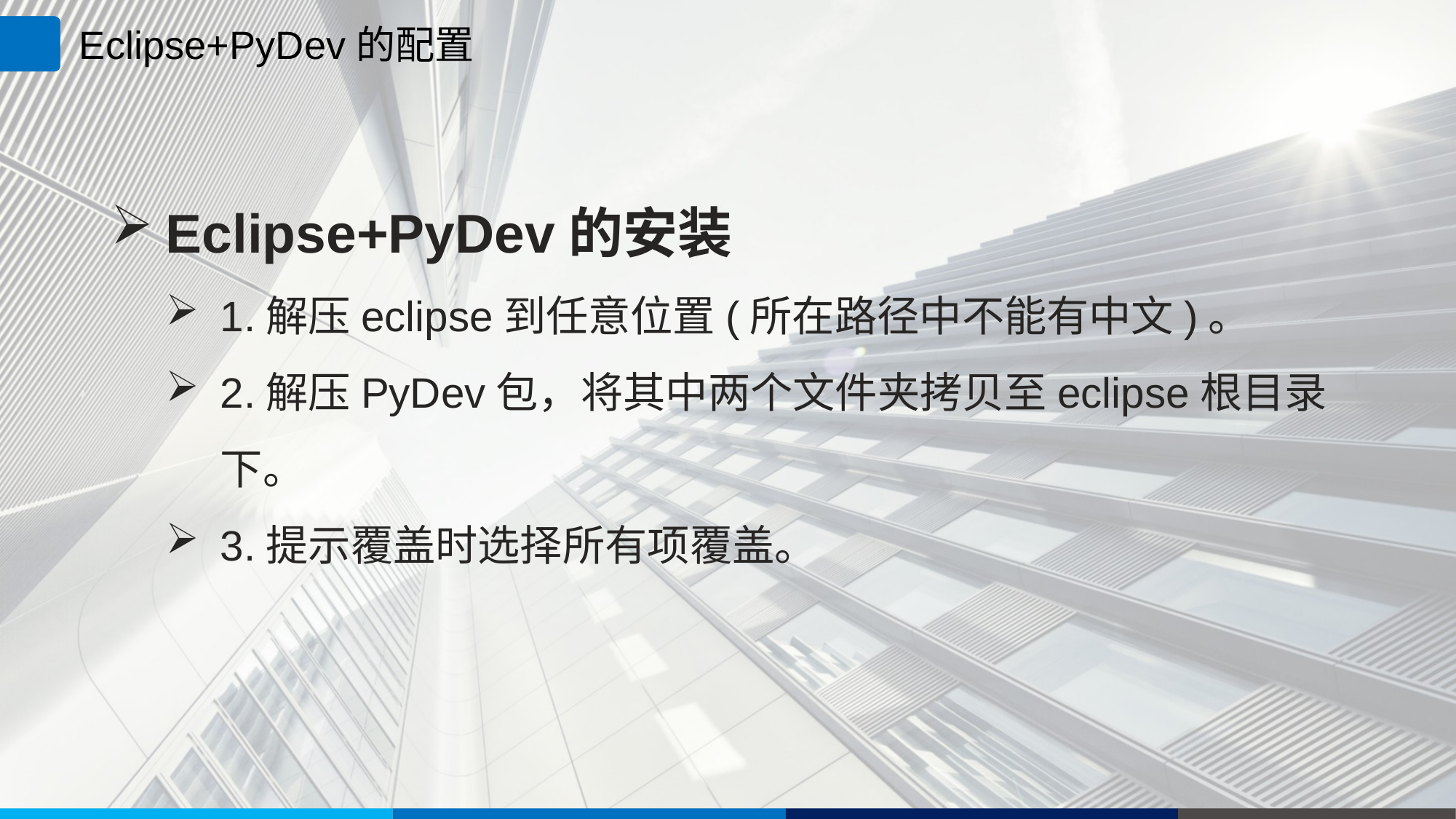

Eclipse+PyDev的配置

Eclipse+PyDev的安装
1.解压eclipse到任意位置(所在路径中不能有中文)。
2.解压PyDev包，将其中两个文件夹拷贝至eclipse根目录下。
3.提示覆盖时选择所有项覆盖。